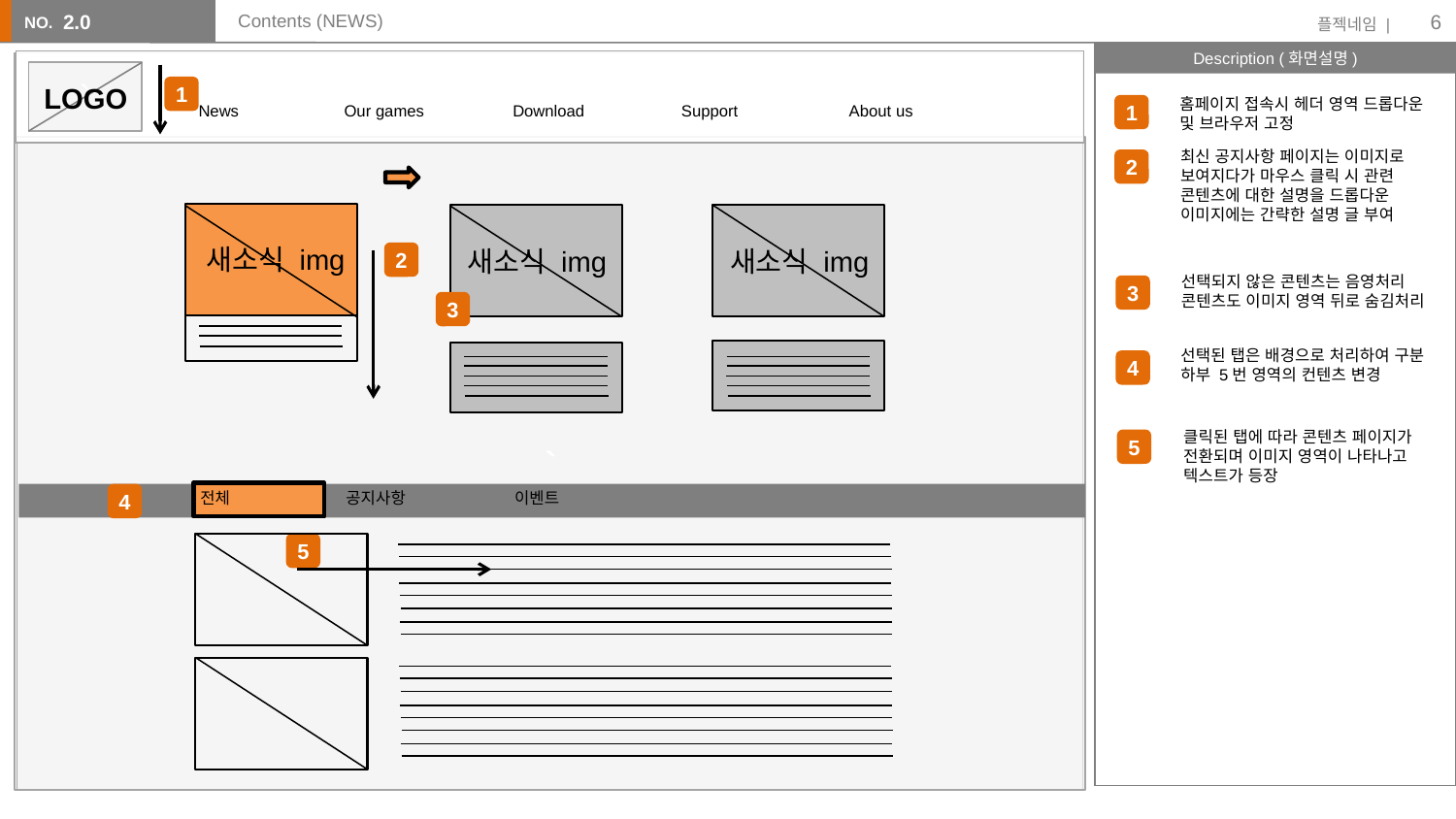

6
2.0
# Contents (NEWS)

`

`
LOGO
1
홈페이지 접속시 헤더 영역 드롭다운
및 브라우저 고정
News 	Our games 	     Download 	          Support 	               About us
1
`
최신 공지사항 페이지는 이미지로
보여지다가 마우스 클릭 시 관련
콘텐츠에 대한 설명을 드롭다운
이미지에는 간략한 설명 글 부여
2

새소식 img
새소식 img
새소식 img
2
선택되지 않은 콘텐츠는 음영처리
콘텐츠도 이미지 영역 뒤로 숨김처리
3

3
선택된 탭은 배경으로 처리하여 구분
하부 5번 영역의 컨텐츠 변경

4
클릭된 탭에 따라 콘텐츠 페이지가
전환되며 이미지 영역이 나타나고
텍스트가 등장
5
전체 	공지사항	     이벤트

4

5